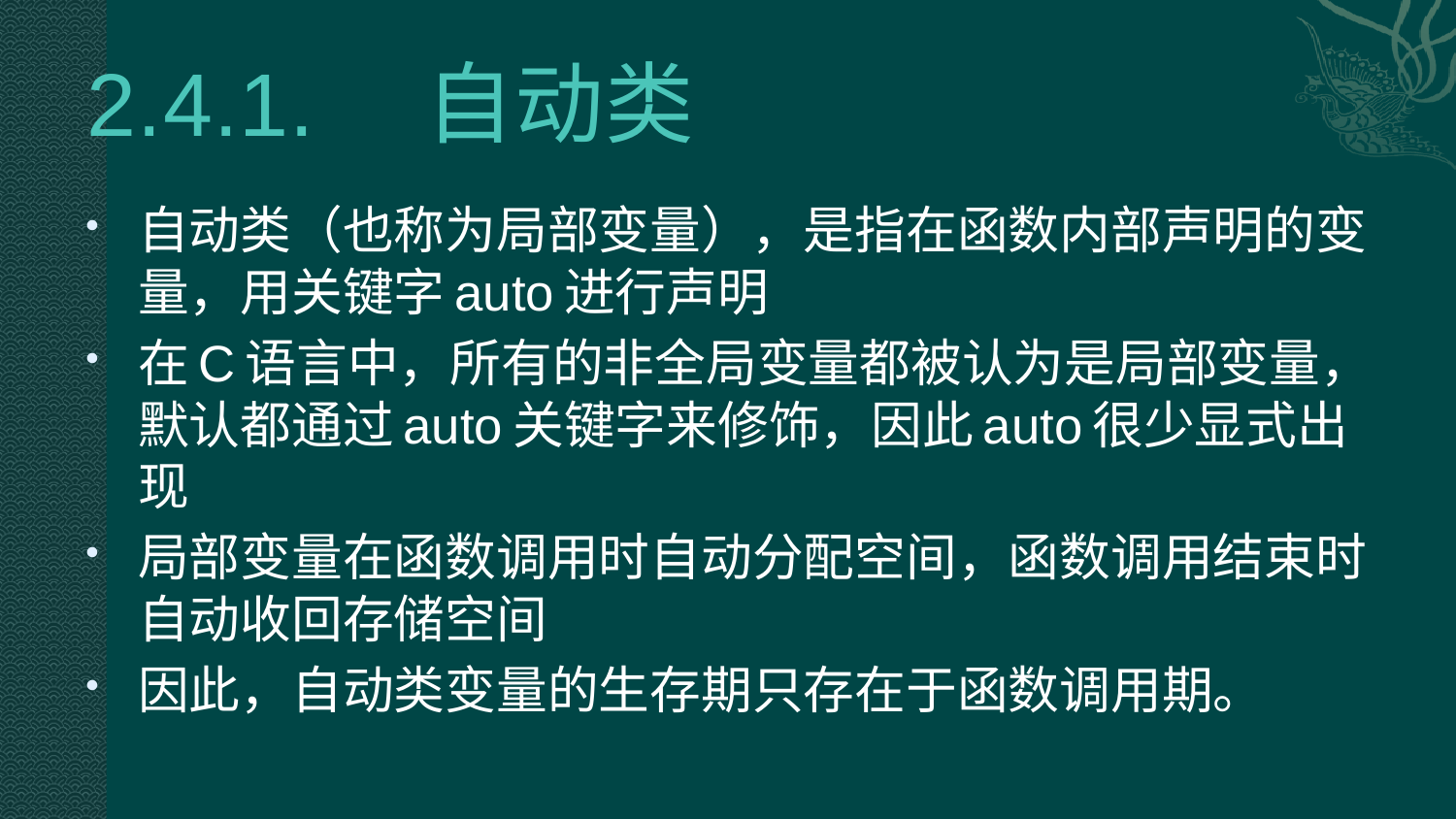

# 2.4.1.	 自动类
自动类（也称为局部变量），是指在函数内部声明的变量，用关键字auto进行声明
在C语言中，所有的非全局变量都被认为是局部变量，默认都通过auto关键字来修饰，因此auto很少显式出现
局部变量在函数调用时自动分配空间，函数调用结束时自动收回存储空间
因此，自动类变量的生存期只存在于函数调用期。